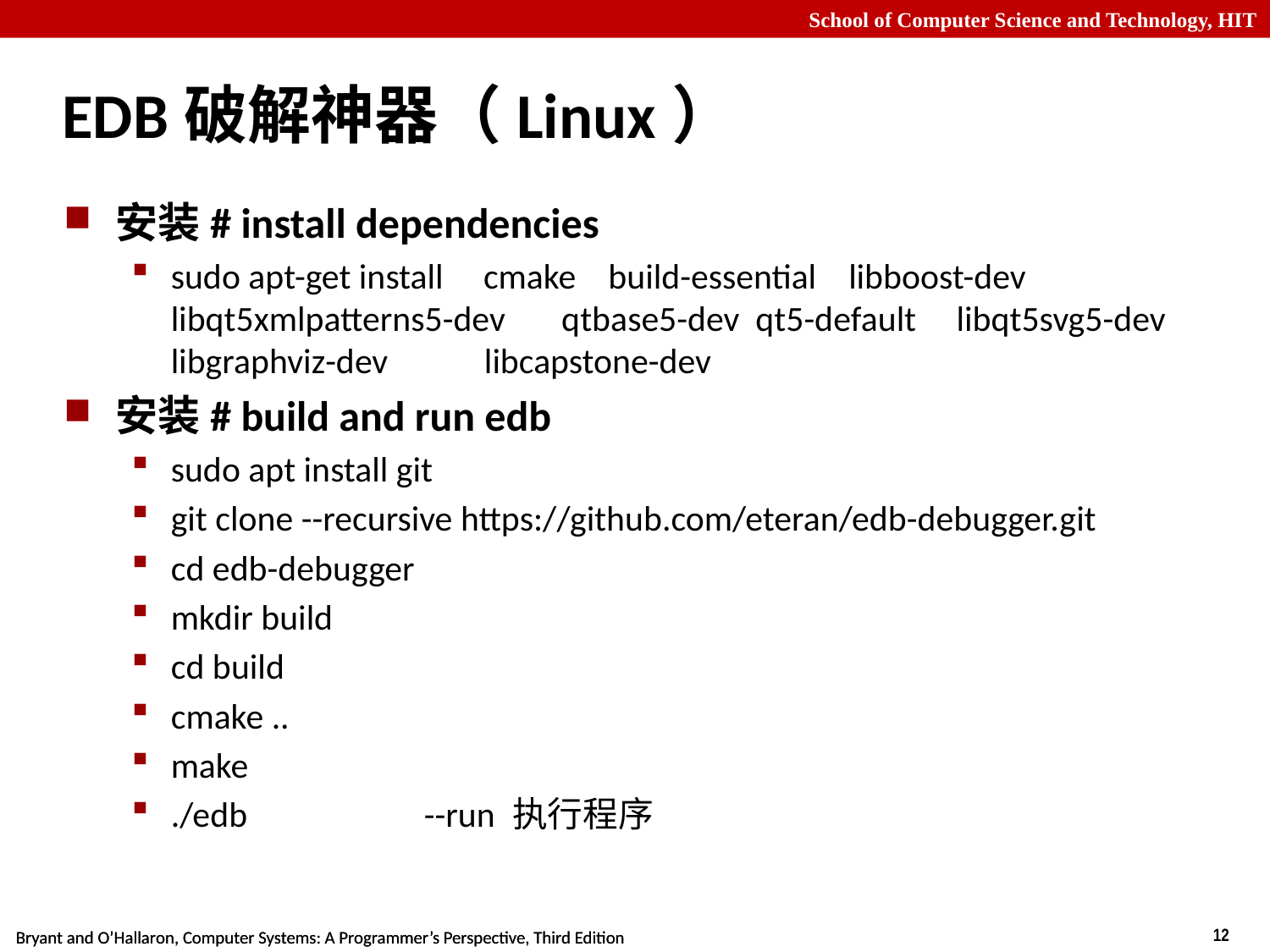

# EDB破解神器（Linux）
安装# install dependencies
sudo apt-get install     cmake    build-essential    libboost-dev  libqt5xmlpatterns5-dev       qtbase5-dev  qt5-default     libqt5svg5-dev        libgraphviz-dev            libcapstone-dev
安装# build and run edb
sudo apt install git
git clone --recursive https://github.com/eteran/edb-debugger.git
cd edb-debugger
mkdir build
cd build
cmake ..
make
./edb                      --run 执行程序